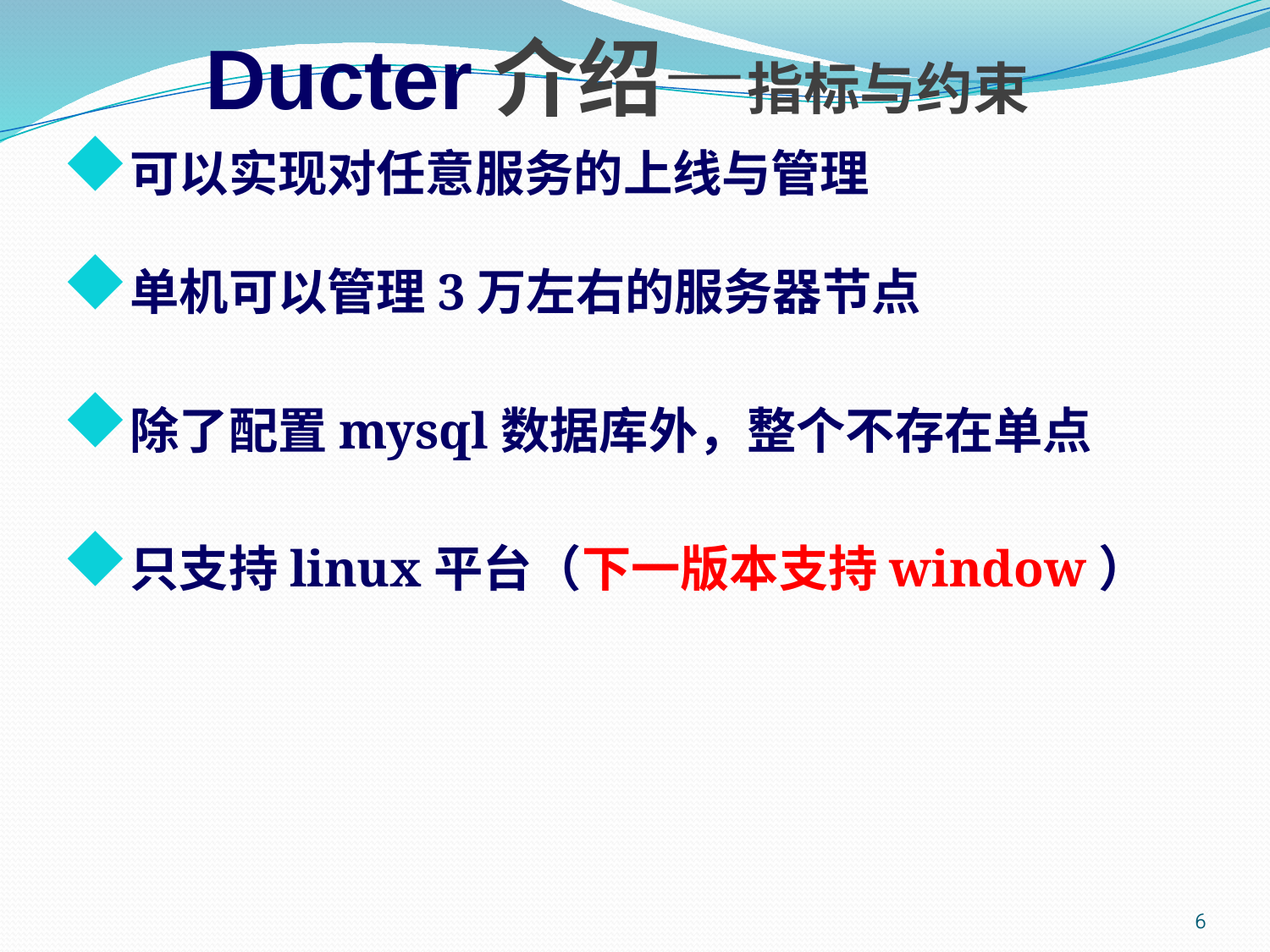

Ducter介绍—指标与约束

可以实现对任意服务的上线与管理

单机可以管理3万左右的服务器节点

除了配置mysql数据库外，整个不存在单点

只支持linux平台（下一版本支持window）

6